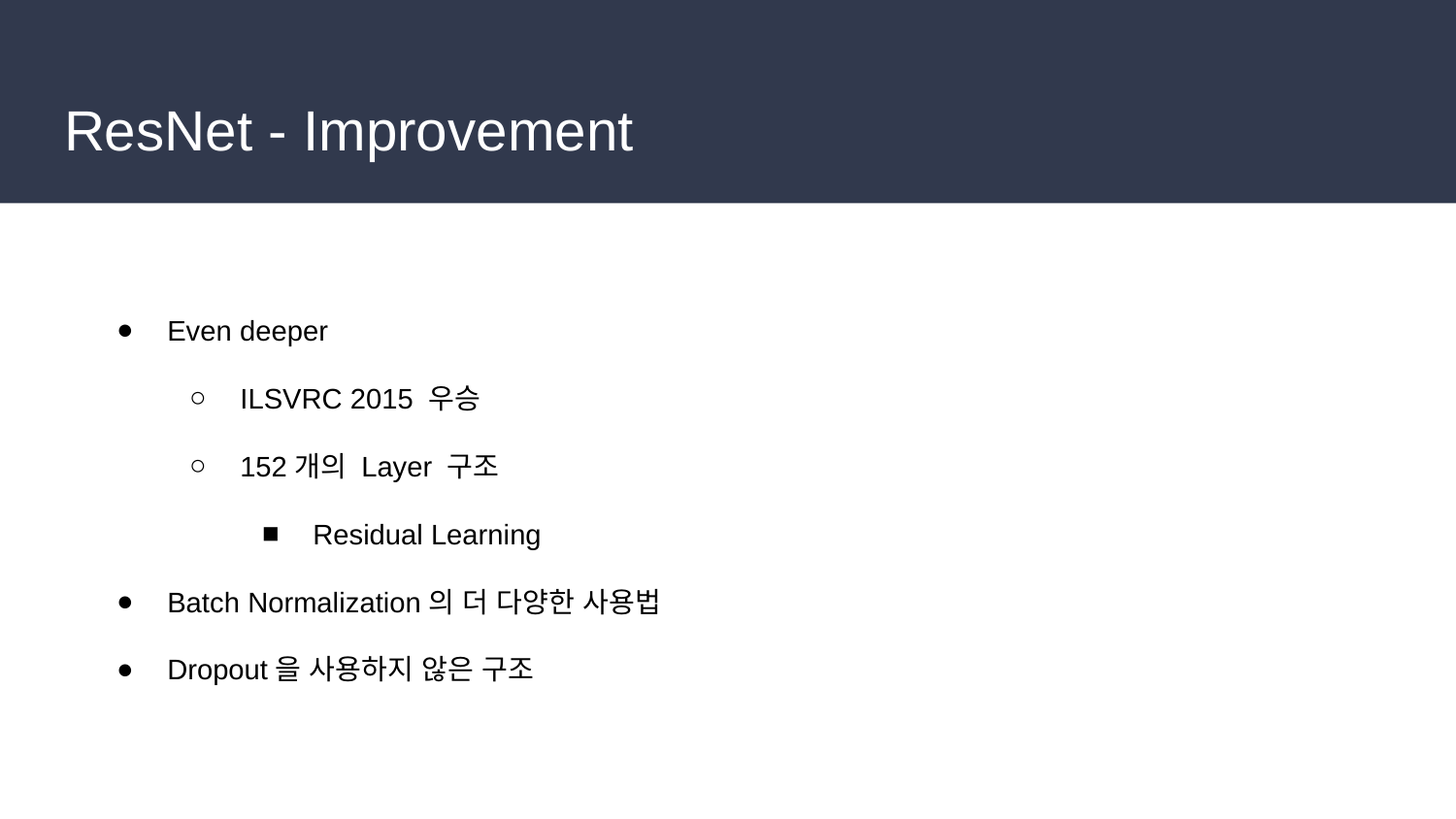

# ResNet - Improvement
Even deeper
ILSVRC 2015 우승
152개의 Layer 구조
Residual Learning
Batch Normalization의 더 다양한 사용법
Dropout을 사용하지 않은 구조